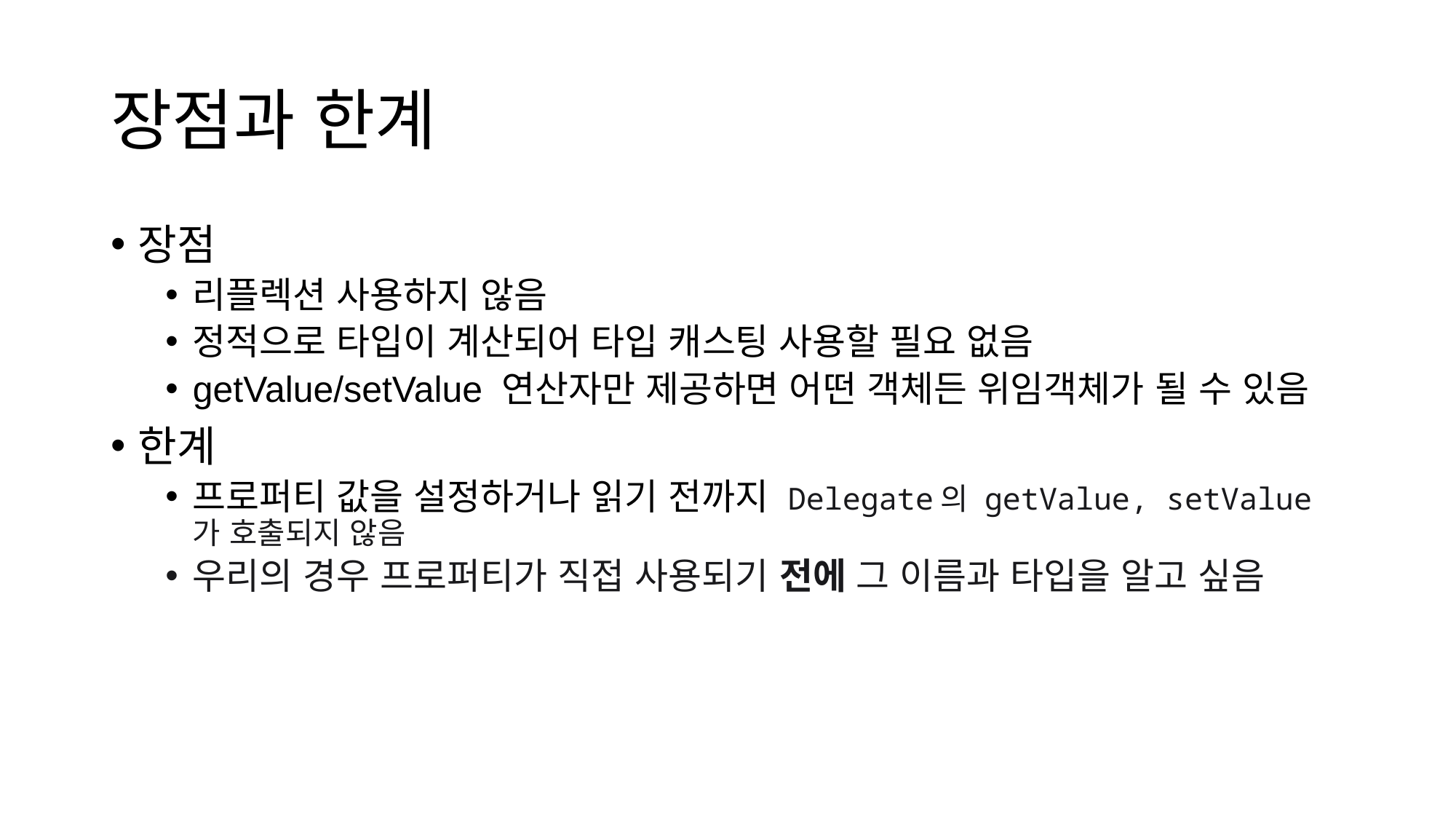

# 장점과 한계
장점
리플렉션 사용하지 않음
정적으로 타입이 계산되어 타입 캐스팅 사용할 필요 없음
getValue/setValue 연산자만 제공하면 어떤 객체든 위임객체가 될 수 있음
한계
프로퍼티 값을 설정하거나 읽기 전까지 Delegate의 getValue, setValue가 호출되지 않음
우리의 경우 프로퍼티가 직접 사용되기 전에 그 이름과 타입을 알고 싶음